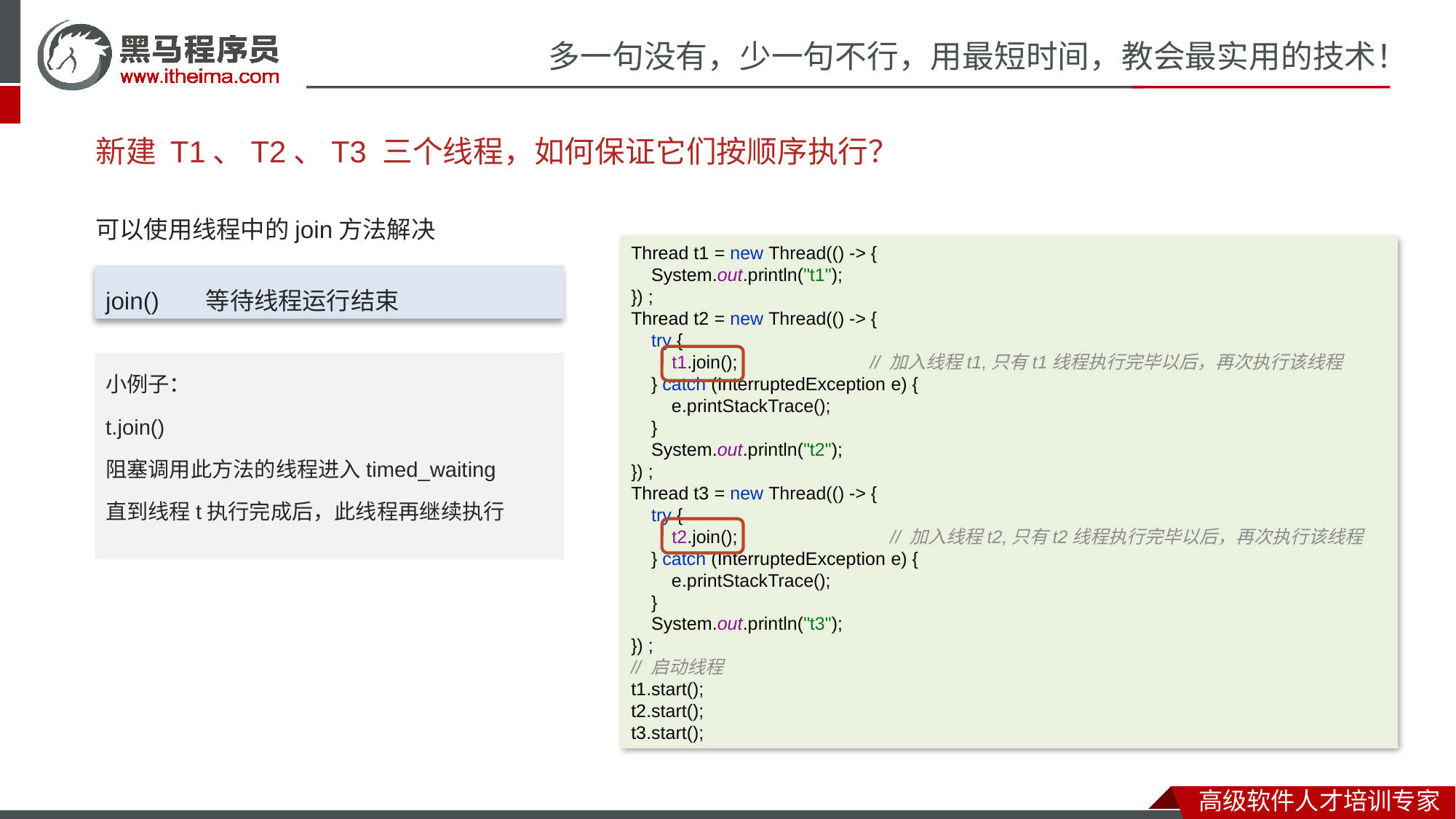

# 新建 T1、T2、T3 三个线程，如何保证它们按顺序执行？
可以使用线程中的join方法解决
Thread t1 = new Thread(() -> {
    System.out.println("t1");
}) ;
Thread t2 = new Thread(() -> {
    try {
        t1.join();                          // 加入线程t1,只有t1线程执行完毕以后，再次执行该线程
    } catch (InterruptedException e) {
        e.printStackTrace();
    }
    System.out.println("t2");
}) ;
Thread t3 = new Thread(() -> {
    try {
        t2.join();                              // 加入线程t2,只有t2线程执行完毕以后，再次执行该线程
    } catch (InterruptedException e) {
        e.printStackTrace();
    }
    System.out.println("t3");
}) ;
// 启动线程
t1.start();
t2.start();
t3.start();
join()      等待线程运行结束

小例子：
t.join()
阻塞调用此方法的线程进入timed_waiting
直到线程t执行完成后，此线程再继续执行